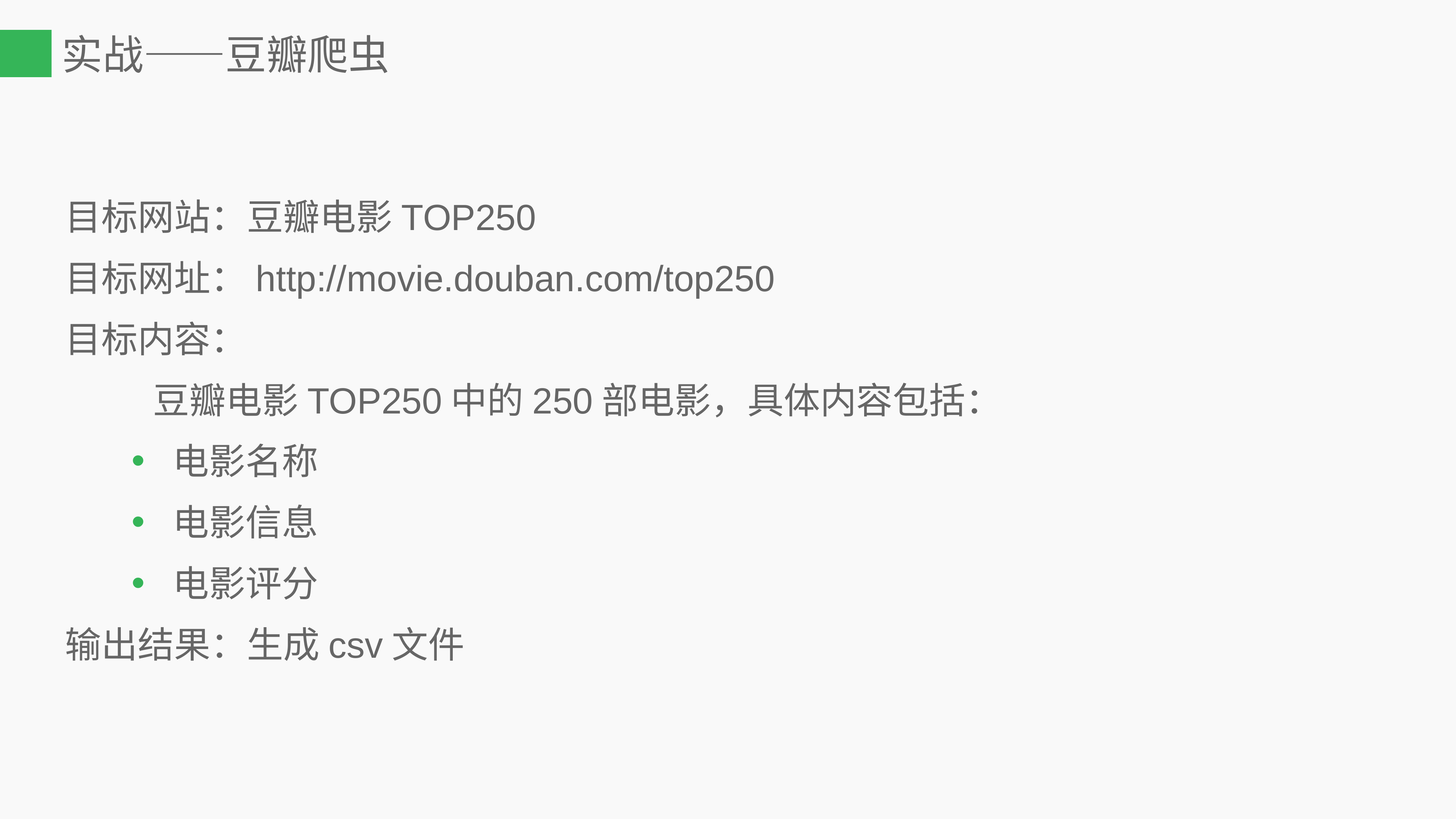

# 实战——豆瓣爬虫
目标网站：豆瓣电影TOP250
目标网址：http://movie.douban.com/top250
目标内容：
	   豆瓣电影TOP250中的250部电影，具体内容包括：
电影名称
电影信息
电影评分
输出结果：生成csv文件